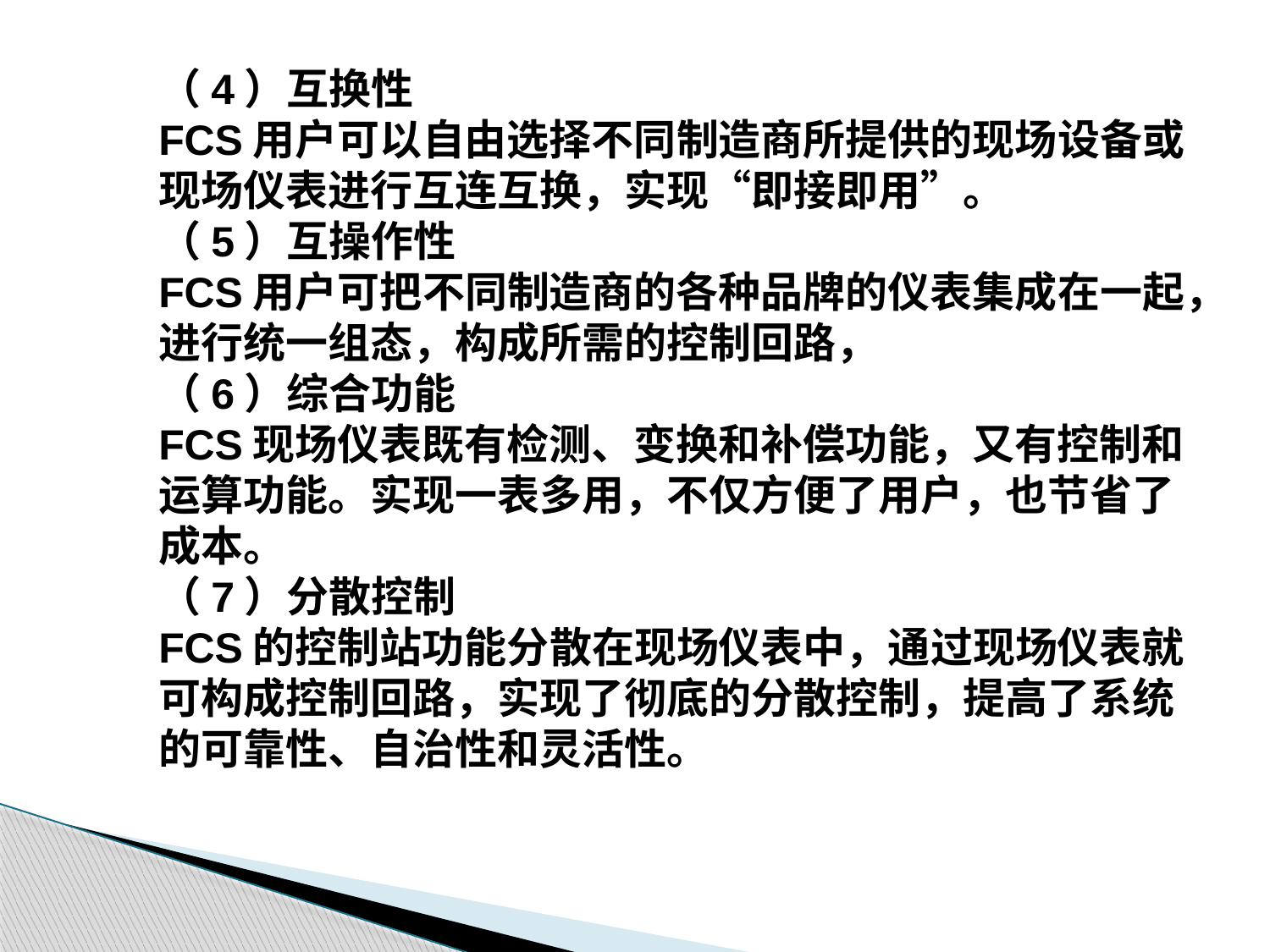

（4）互换性
	FCS用户可以自由选择不同制造商所提供的现场设备或现场仪表进行互连互换，实现“即接即用”。
	（5）互操作性
	FCS用户可把不同制造商的各种品牌的仪表集成在一起，进行统一组态，构成所需的控制回路，
	（6）综合功能
	FCS现场仪表既有检测、变换和补偿功能，又有控制和运算功能。实现一表多用，不仅方便了用户，也节省了成本。
	（7）分散控制
	FCS的控制站功能分散在现场仪表中，通过现场仪表就可构成控制回路，实现了彻底的分散控制，提高了系统的可靠性、自治性和灵活性。